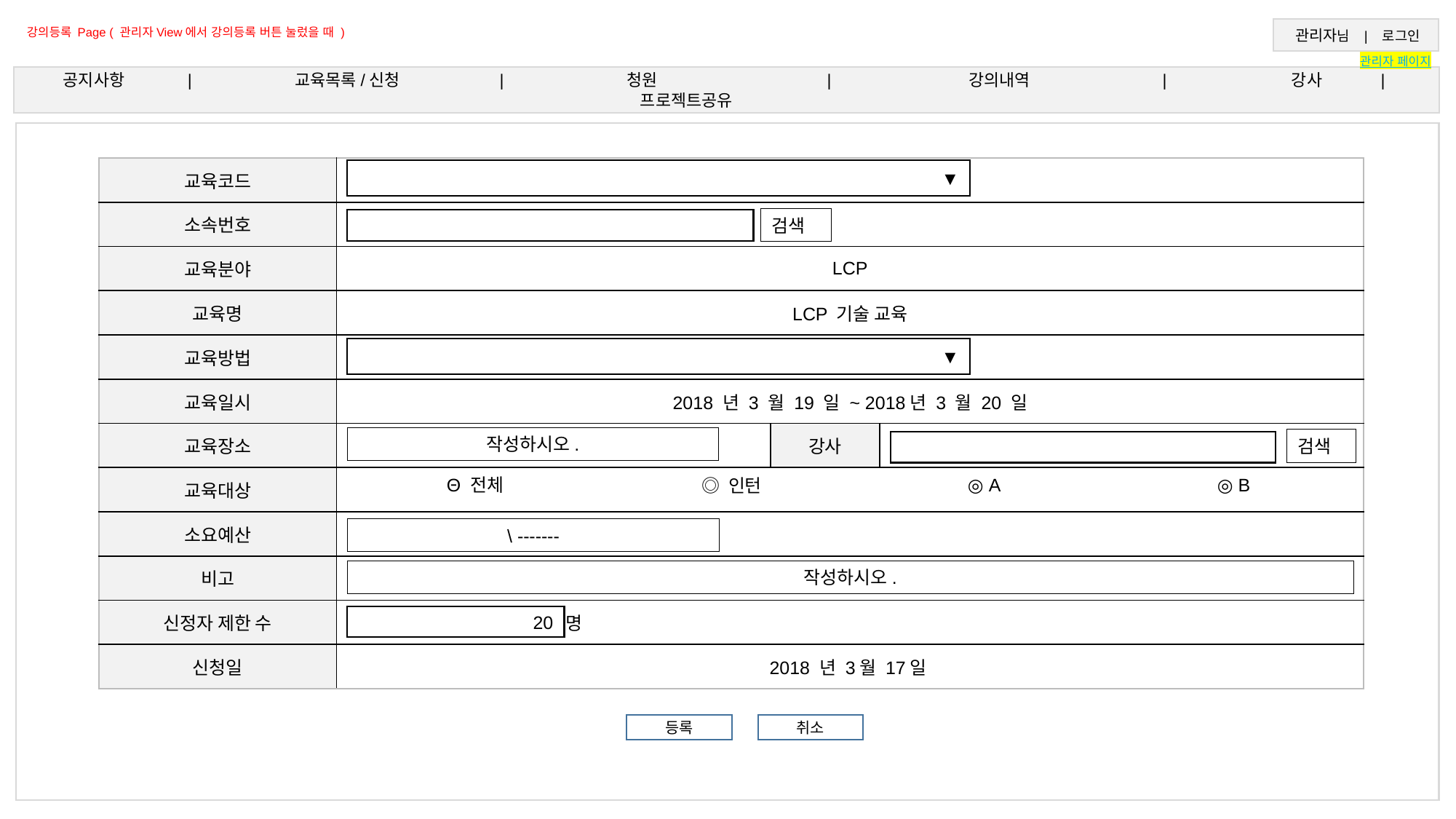

강의등록 Page ( 관리자View에서 강의등록 버튼 눌렀을 때 )
 관리자님   |   로그인
관리자 페이지
공지사항	   | 	  교육목록/신청 	| 	   청원 		| 	      강의내역		 | 	     강사	 | 	     프로젝트공유

| 교육코드 |  |  |  |
| --- | --- | --- | --- |
| 소속번호 |  |  |  |
| 교육분야 | LCP |  |  |
| 교육명 | LCP 기술 교육 |  |  |
| 교육방법 |  |  |  |
| 교육일시 | 2018 년 3 월 19 일 ~ 2018년 3 월 20 일 |  |  |
| 교육장소 |  | 강사 |  |
| 교육대상 |  |  |  |
| 소요예산 |  |  |  |
| 비고 |  |  |  |
| 신정자 제한 수 | 명 |  |  |
| 신청일 | 2018 년 3월 17일 |  |  |
▼
검색

▼
작성하시오.
검색

Θ 전체
◎ A
◎ B
◎ 인턴
\ -------
작성하시오.
20
등록
취소